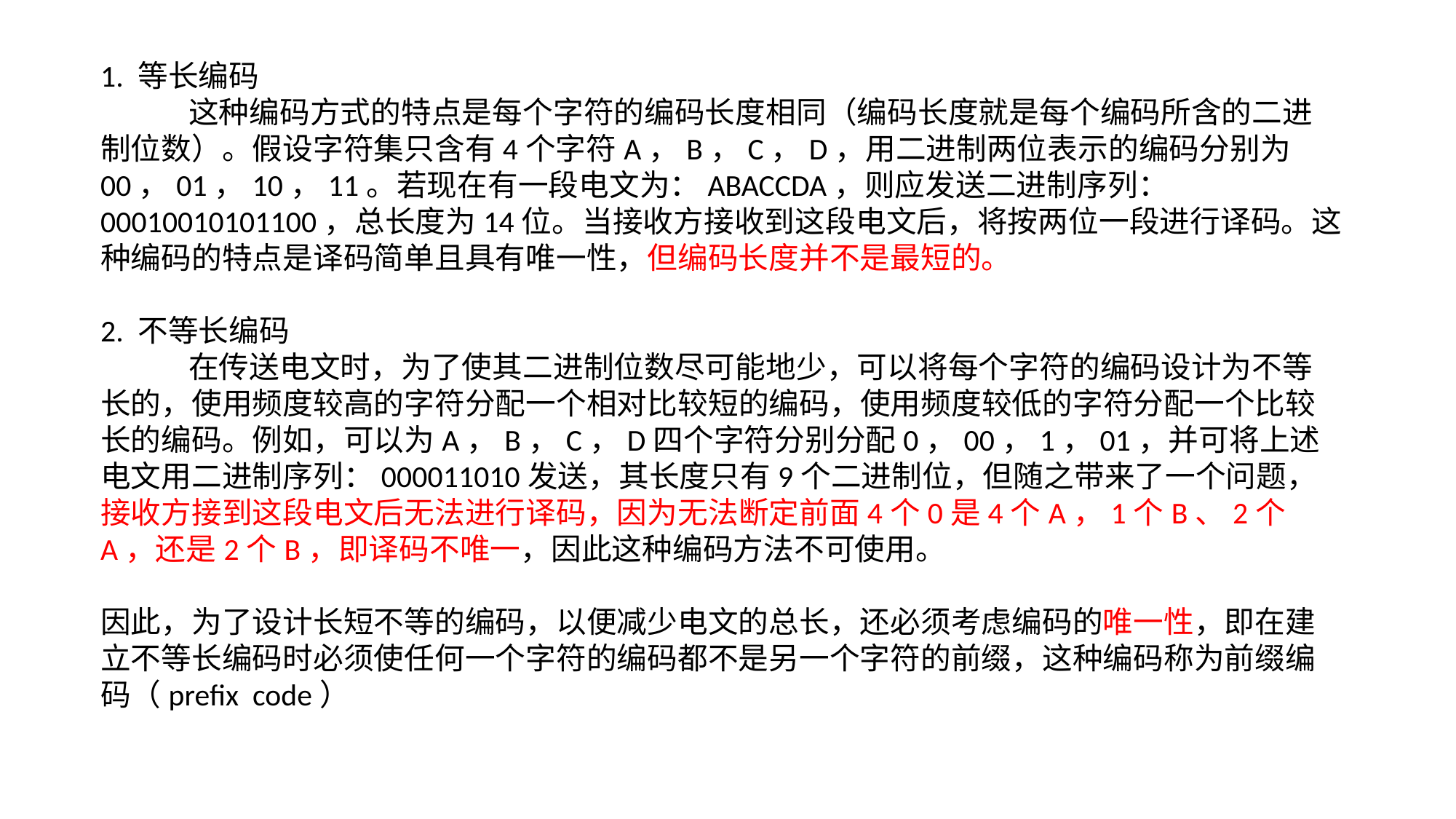

1. 等长编码
            这种编码方式的特点是每个字符的编码长度相同（编码长度就是每个编码所含的二进制位数）。假设字符集只含有4个字符A，B，C，D，用二进制两位表示的编码分别为00，01，10，11。若现在有一段电文为：ABACCDA，则应发送二进制序列：00010010101100，总长度为14位。当接收方接收到这段电文后，将按两位一段进行译码。这种编码的特点是译码简单且具有唯一性，但编码长度并不是最短的。

2. 不等长编码
            在传送电文时，为了使其二进制位数尽可能地少，可以将每个字符的编码设计为不等长的，使用频度较高的字符分配一个相对比较短的编码，使用频度较低的字符分配一个比较长的编码。例如，可以为A，B，C，D四个字符分别分配0，00，1，01，并可将上述电文用二进制序列：000011010发送，其长度只有9个二进制位，但随之带来了一个问题，接收方接到这段电文后无法进行译码，因为无法断定前面4个0是4个A，1个B、2个A，还是2个B，即译码不唯一，因此这种编码方法不可使用。

因此，为了设计长短不等的编码，以便减少电文的总长，还必须考虑编码的唯一性，即在建立不等长编码时必须使任何一个字符的编码都不是另一个字符的前缀，这种编码称为前缀编码（prefix  code）